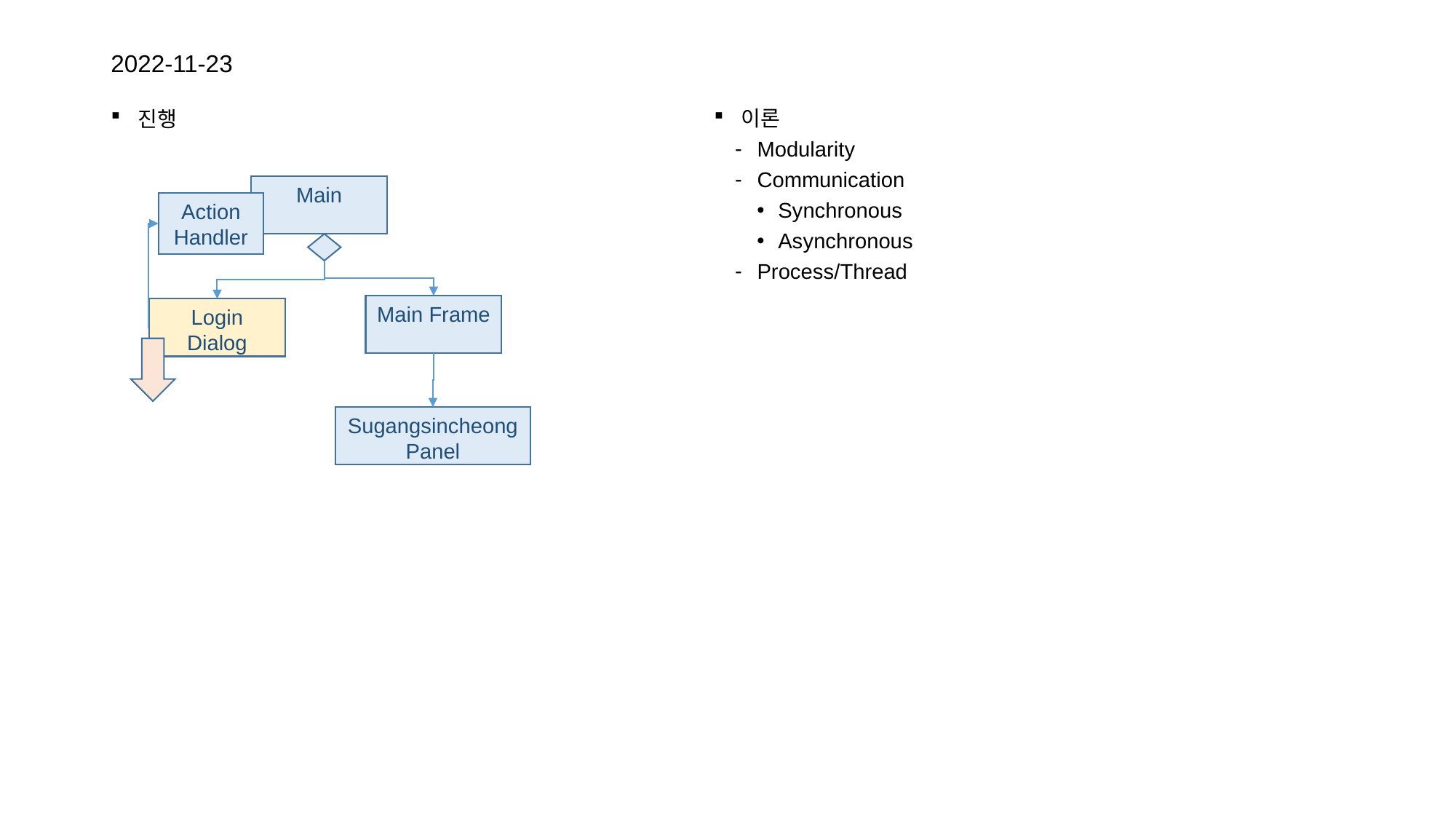

# 2022-11-23
이론
Modularity
Communication
Synchronous
Asynchronous
Process/Thread
진행

Main
Action Handler

Main Frame
Login Dialog

Sugangsincheong Panel